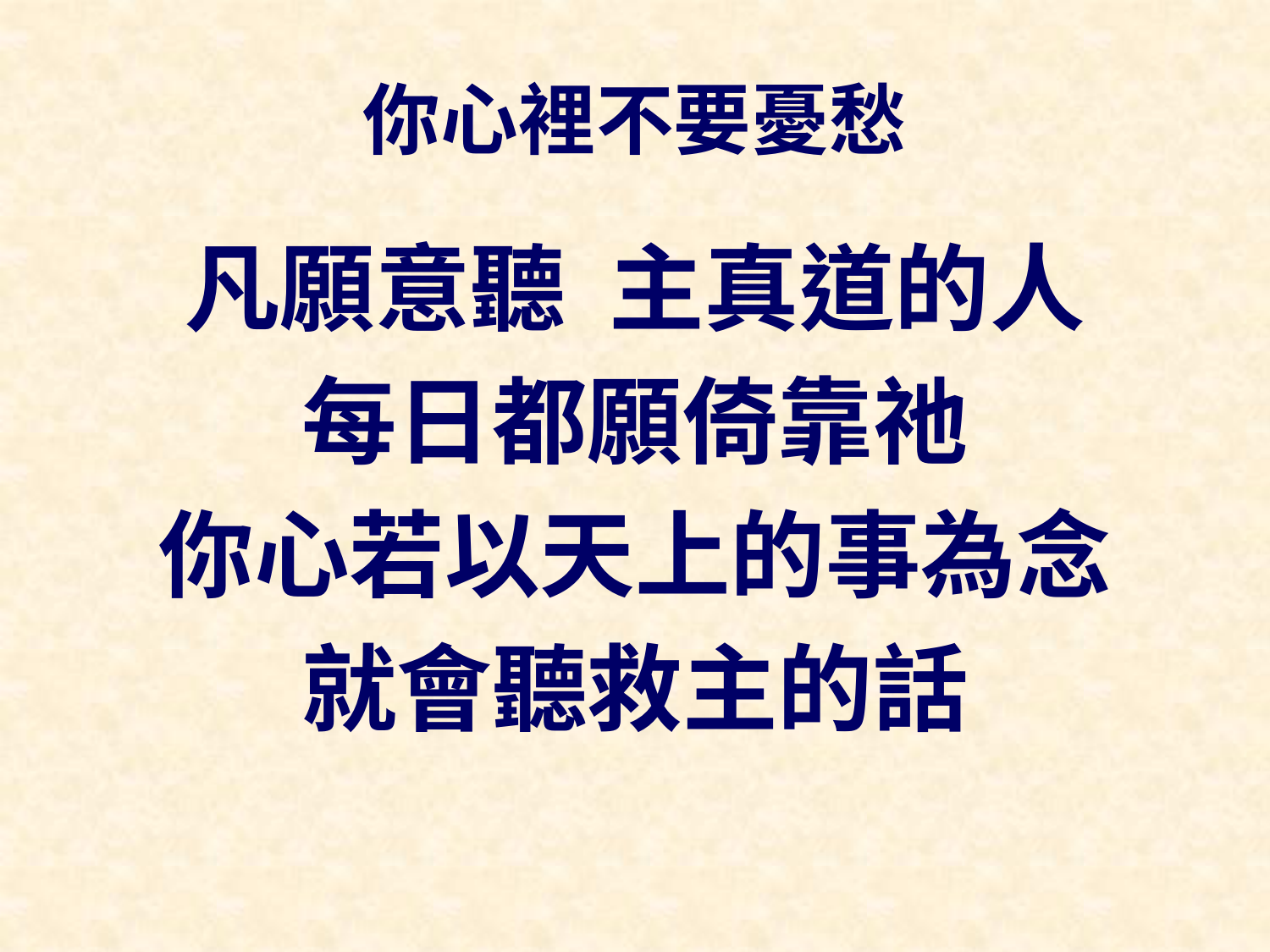

# 你心裡不要憂愁
凡願意聽  主真道的人
每日都願倚靠祂
你心若以天上的事為念
就會聽救主的話